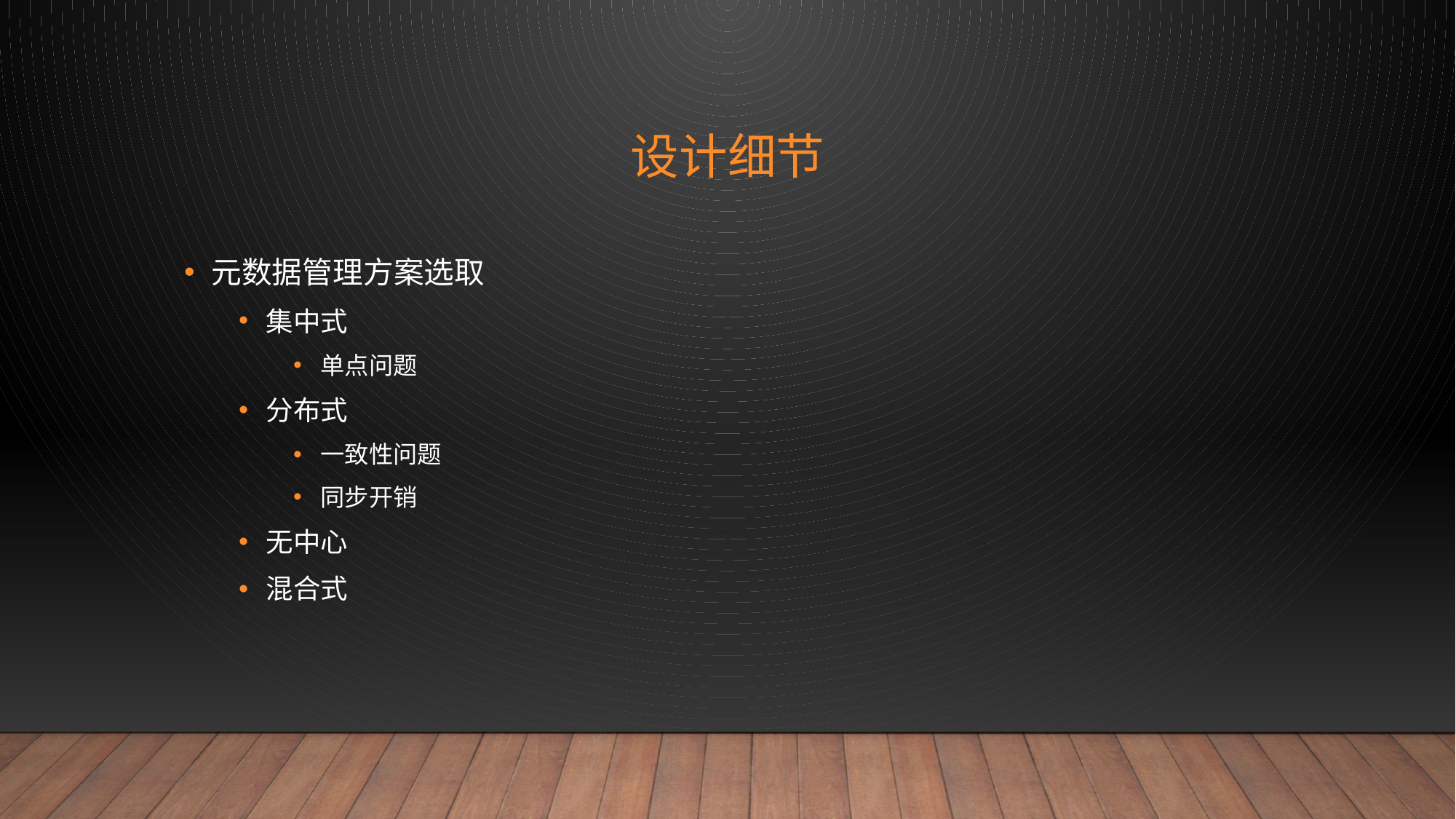

# 设计细节
元数据管理方案选取
集中式
单点问题
分布式
一致性问题
同步开销
无中心
混合式